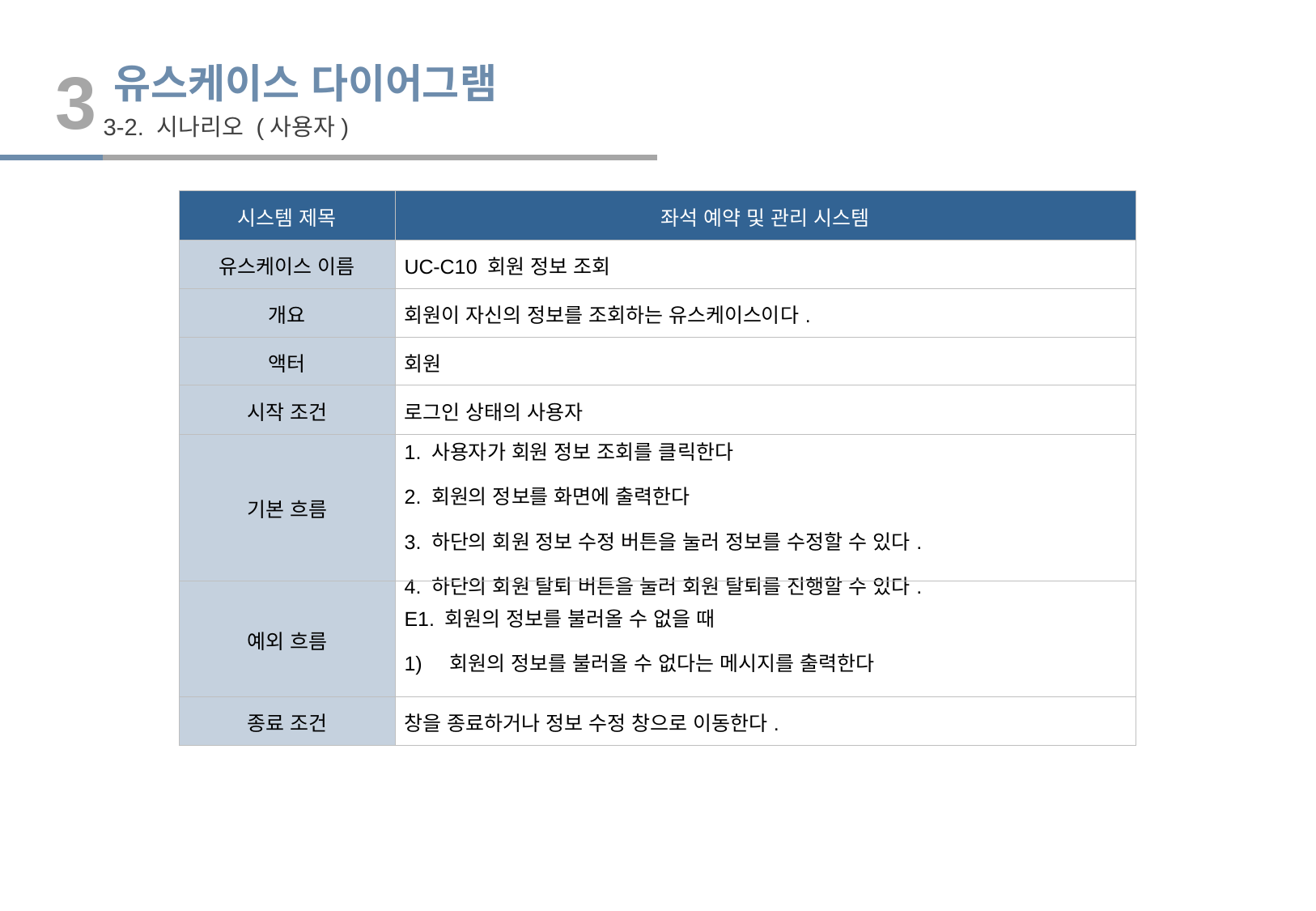

3
유스케이스 다이어그램
3-2. 시나리오 (사용자)
| 시스템 제목 | 좌석 예약 및 관리 시스템 |
| --- | --- |
| 유스케이스 이름 | UC-C10 회원 정보 조회 |
| 개요 | 회원이 자신의 정보를 조회하는 유스케이스이다. |
| 액터 | 회원 |
| 시작 조건 | 로그인 상태의 사용자 |
| 기본 흐름 | 1. 사용자가 회원 정보 조회를 클릭한다 2. 회원의 정보를 화면에 출력한다 3. 하단의 회원 정보 수정 버튼을 눌러 정보를 수정할 수 있다. 4. 하단의 회원 탈퇴 버튼을 눌러 회원 탈퇴를 진행할 수 있다. |
| 예외 흐름 | E1. 회원의 정보를 불러올 수 없을 때 회원의 정보를 불러올 수 없다는 메시지를 출력한다 |
| 종료 조건 | 창을 종료하거나 정보 수정 창으로 이동한다. |